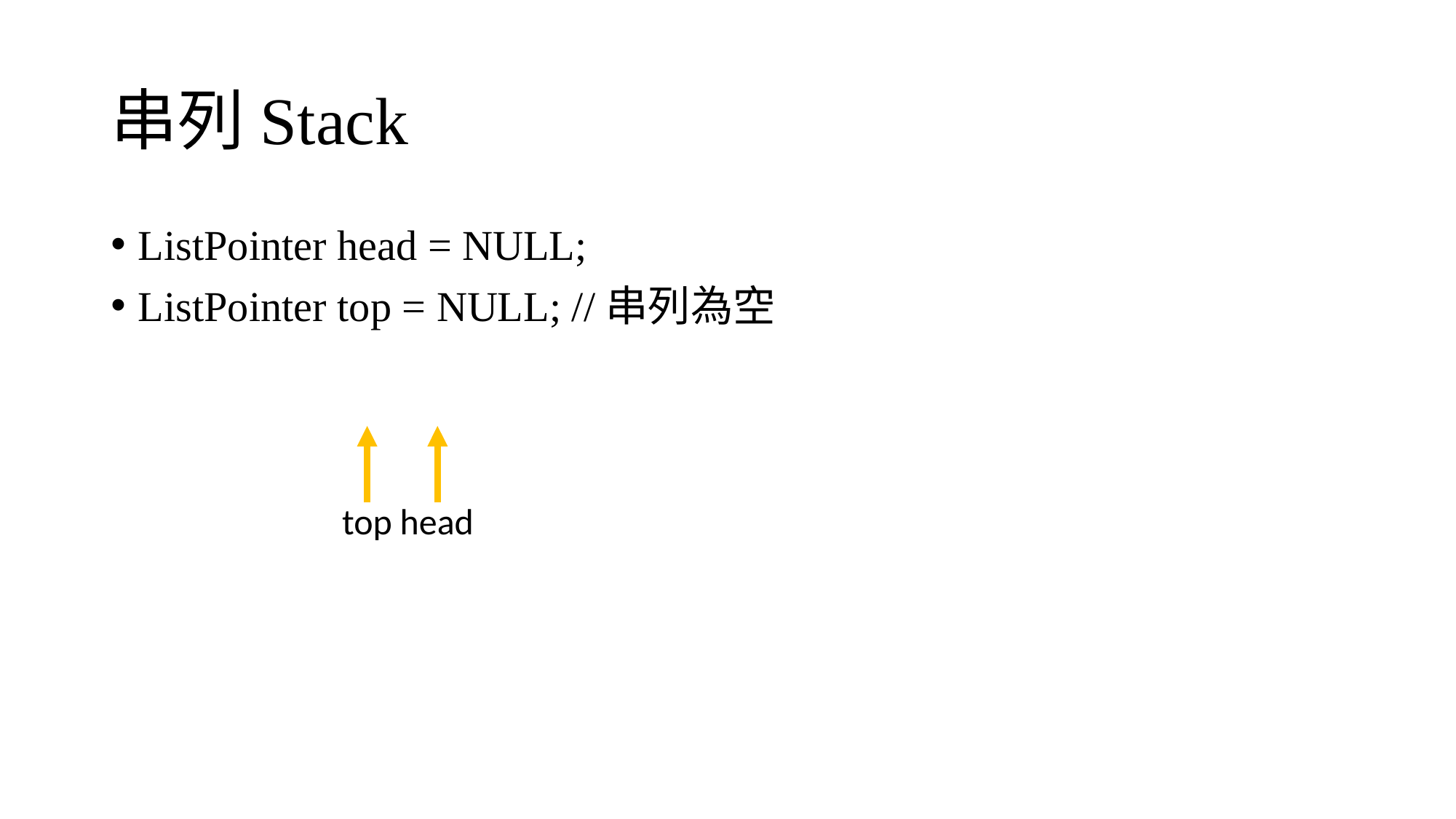

# 串列Stack
ListPointer head = NULL;
ListPointer top = NULL; //串列為空
top
head